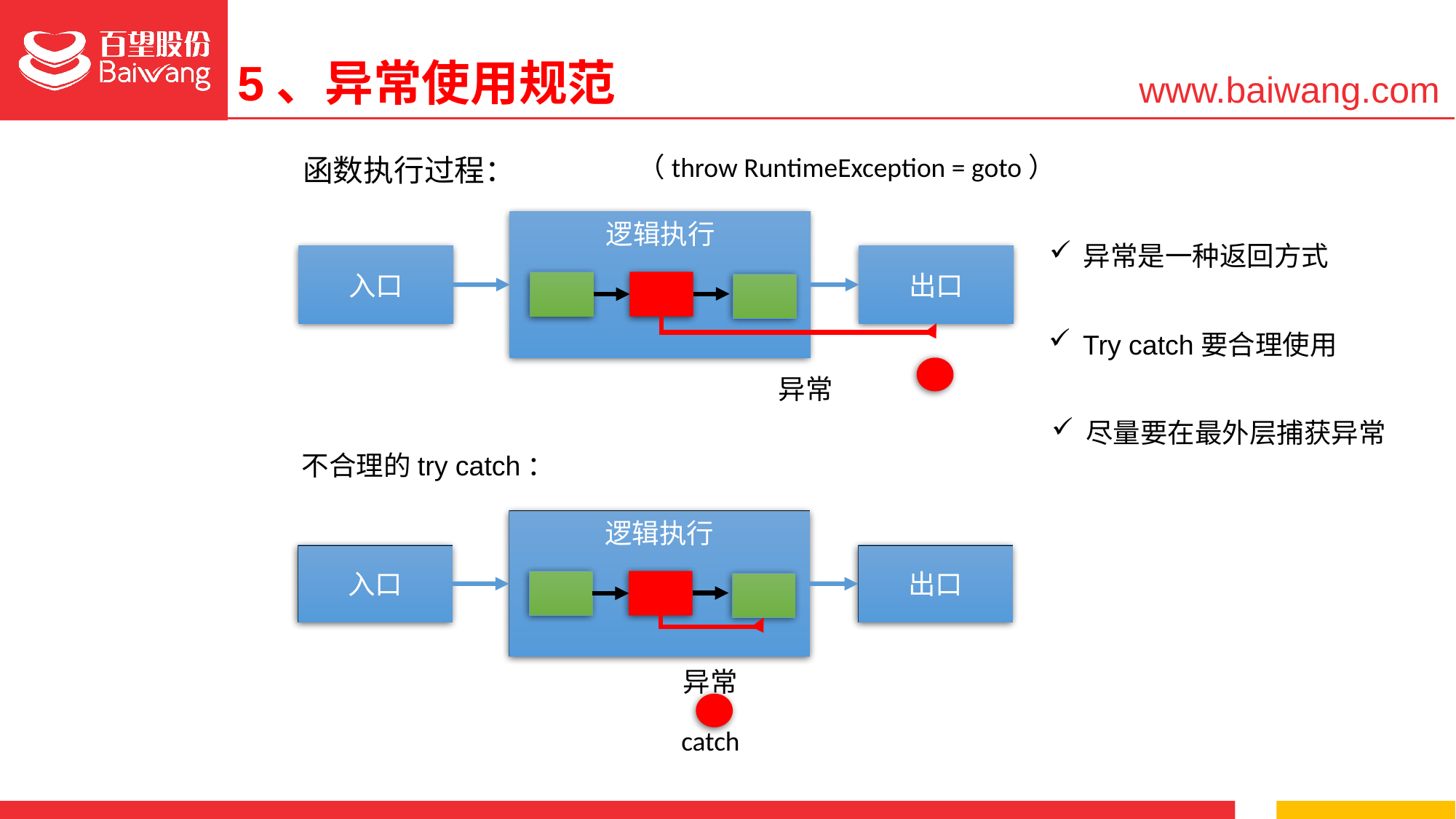

5、异常使用规范
（throw RuntimeException = goto）
函数执行过程：
逻辑执行
异常是一种返回方式
入口
出口

Try catch要合理使用
异常
尽量要在最外层捕获异常
不合理的try catch：
逻辑执行
入口
出口

异常

catch